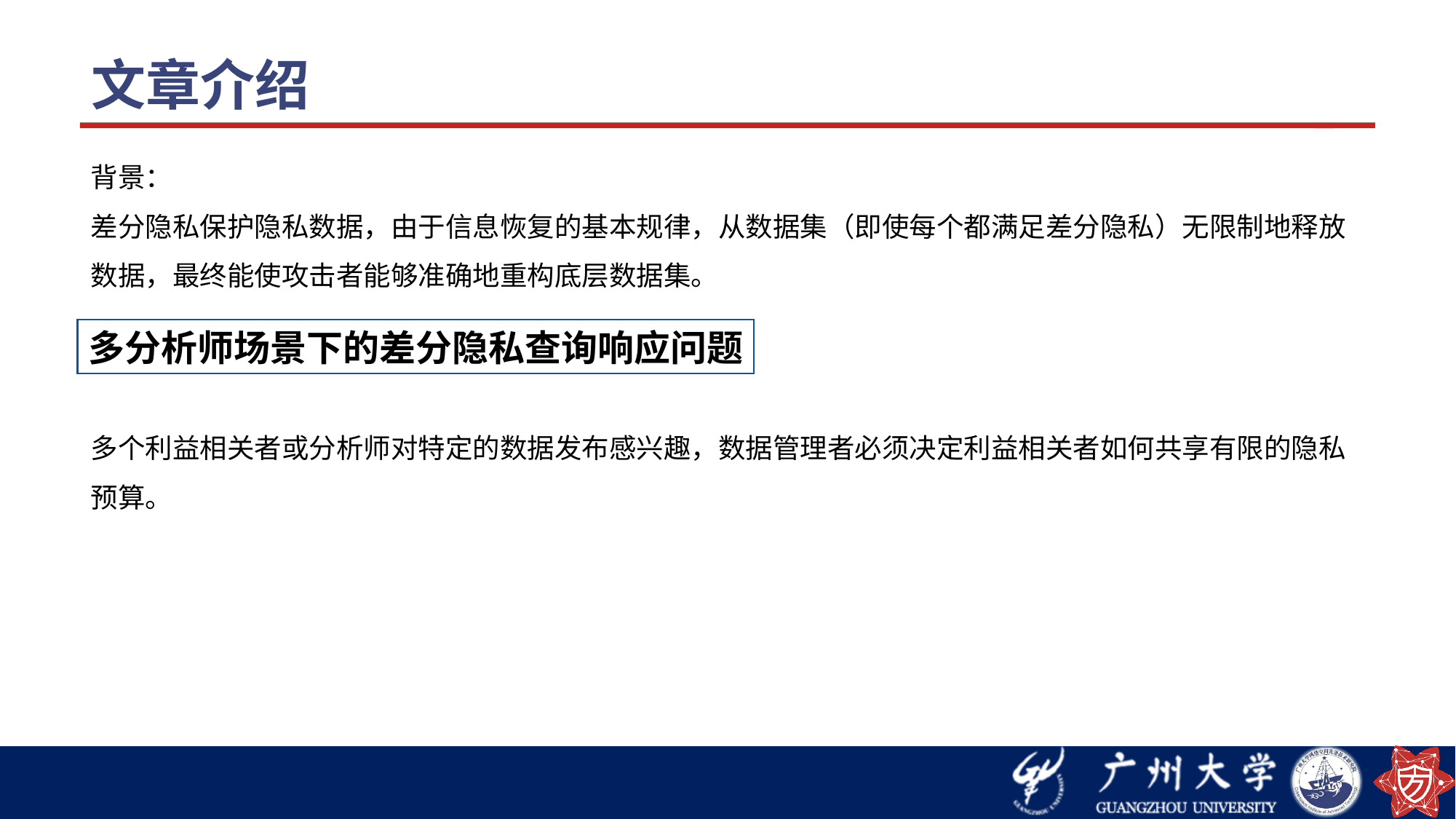

# 文章介绍
背景：
差分隐私保护隐私数据，由于信息恢复的基本规律，从数据集（即使每个都满足差分隐私）无限制地释放数据，最终能使攻击者能够准确地重构底层数据集。
多分析师场景下的差分隐私查询响应问题
多个利益相关者或分析师对特定的数据发布感兴趣，数据管理者必须决定利益相关者如何共享有限的隐私预算。